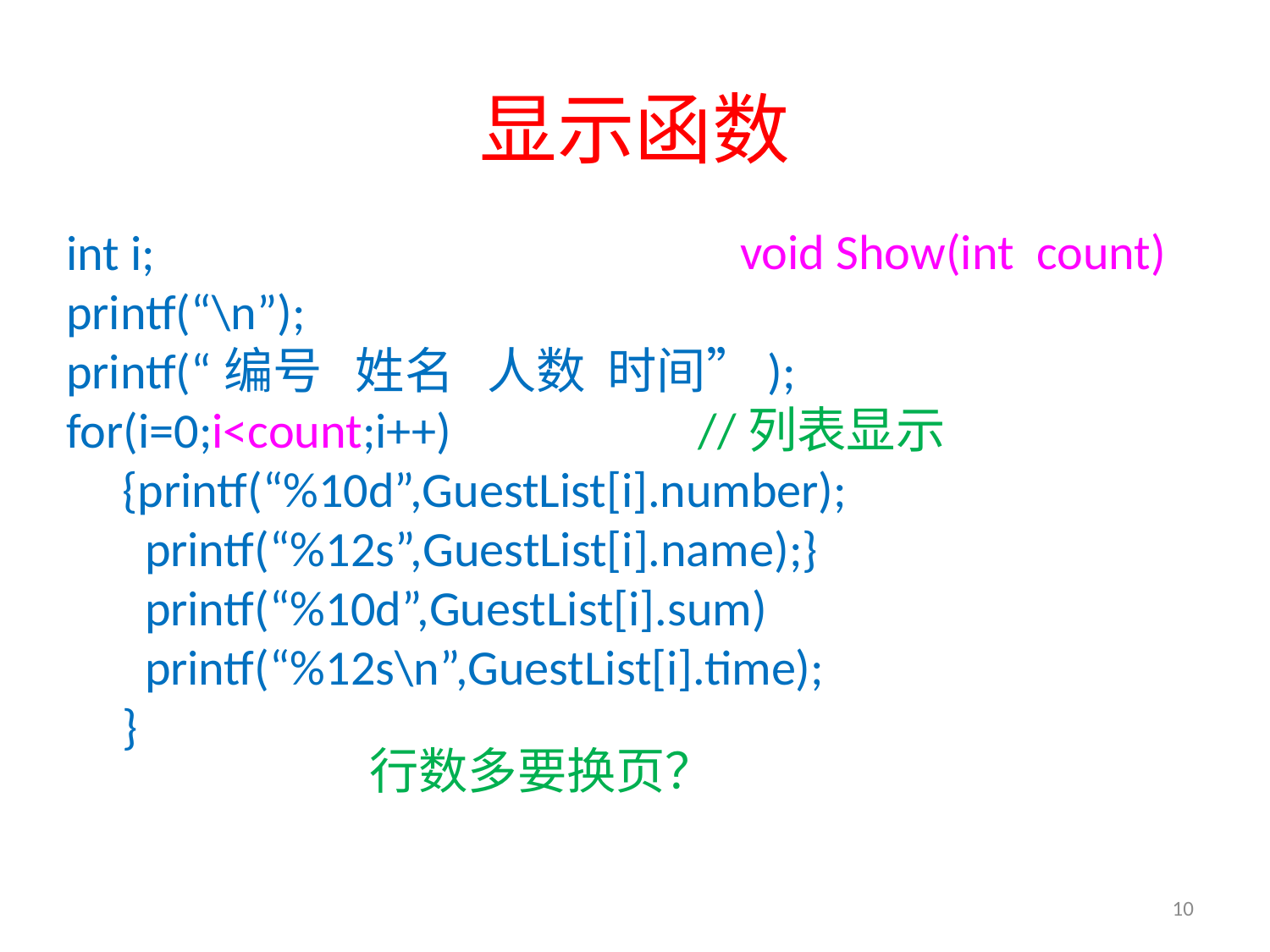

# 显示函数
void Show(int  count)
int i;
printf(“\n”);
printf(“编号   姓名   人数  时间”);
for(i=0;i<count;i++)                      //列表显示
     {printf(“%10d”,GuestList[i].number);
       printf(“%12s”,GuestList[i].name);}
       printf(“%10d”,GuestList[i].sum)
       printf(“%12s\n”,GuestList[i].time);
     }
行数多要换页？
10